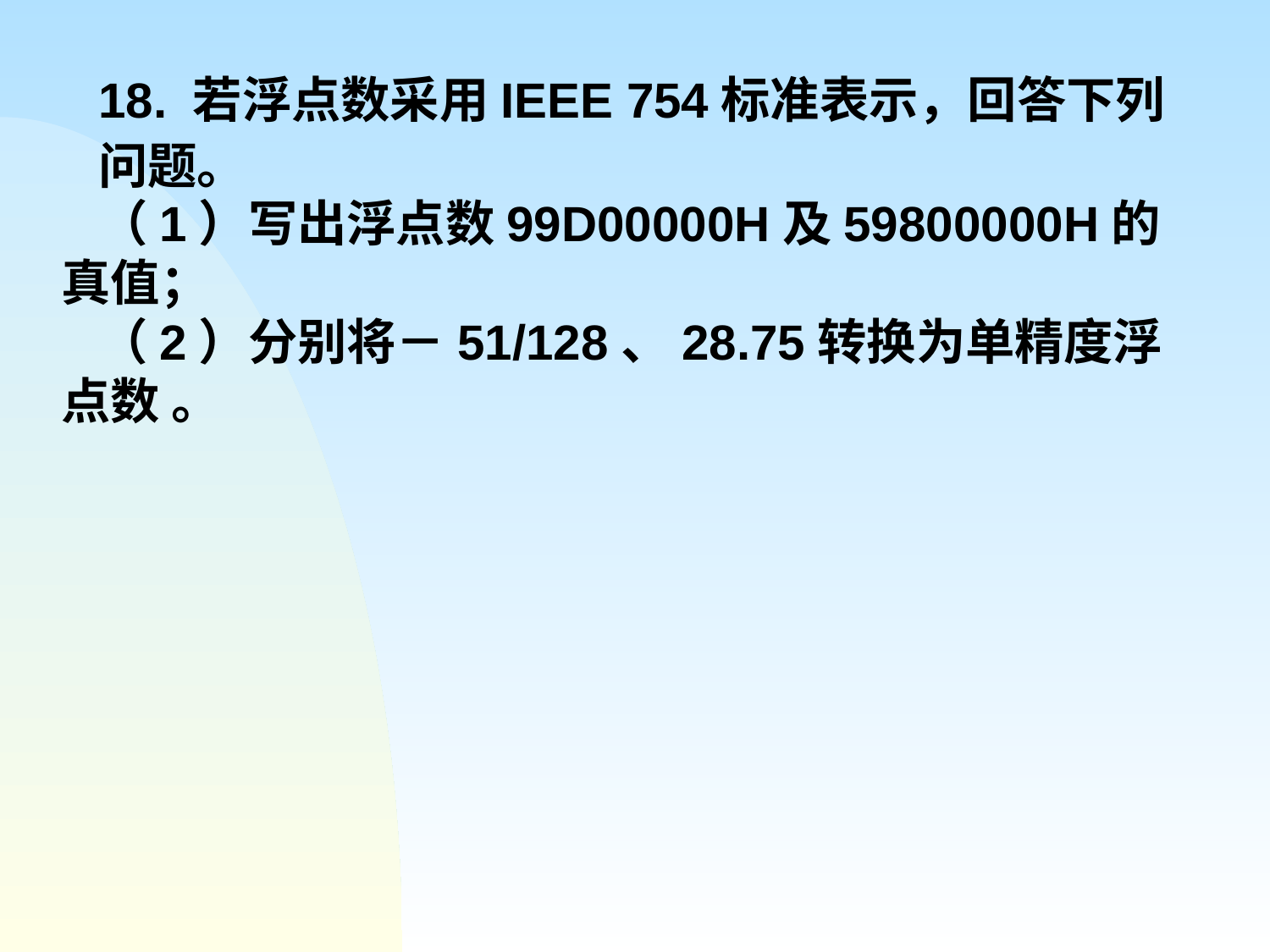

18. 若浮点数采用IEEE 754标准表示，回答下列
问题。
（1）写出浮点数99D00000H及59800000H的真值；
（2）分别将－51/128、28.75转换为单精度浮点数 。
121